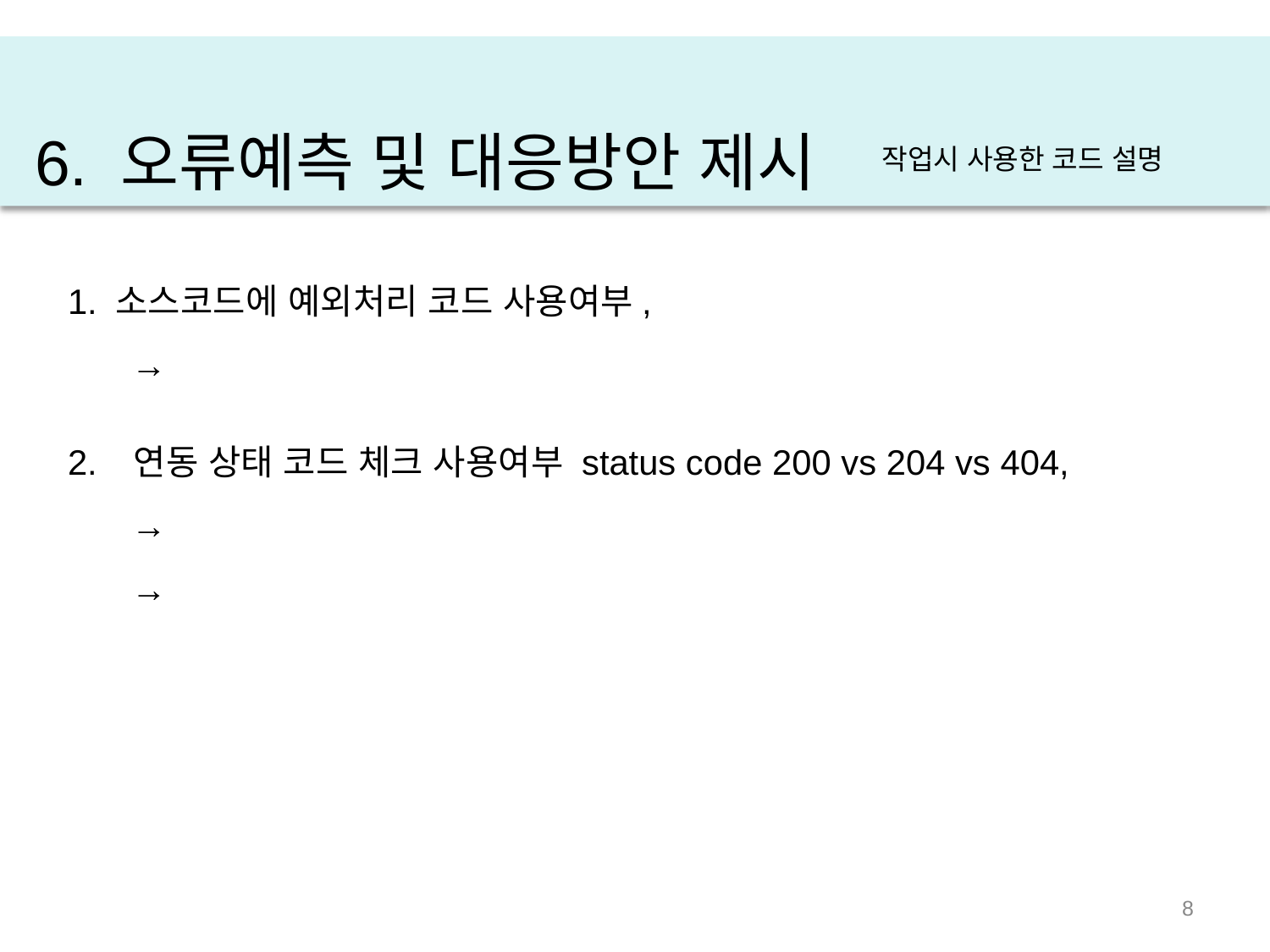

# 6. 오류예측 및 대응방안 제시
작업시 사용한 코드 설명
소스코드에 예외처리 코드 사용여부,
→

 연동 상태 코드 체크 사용여부 status code 200 vs 204 vs 404,
→
→
8